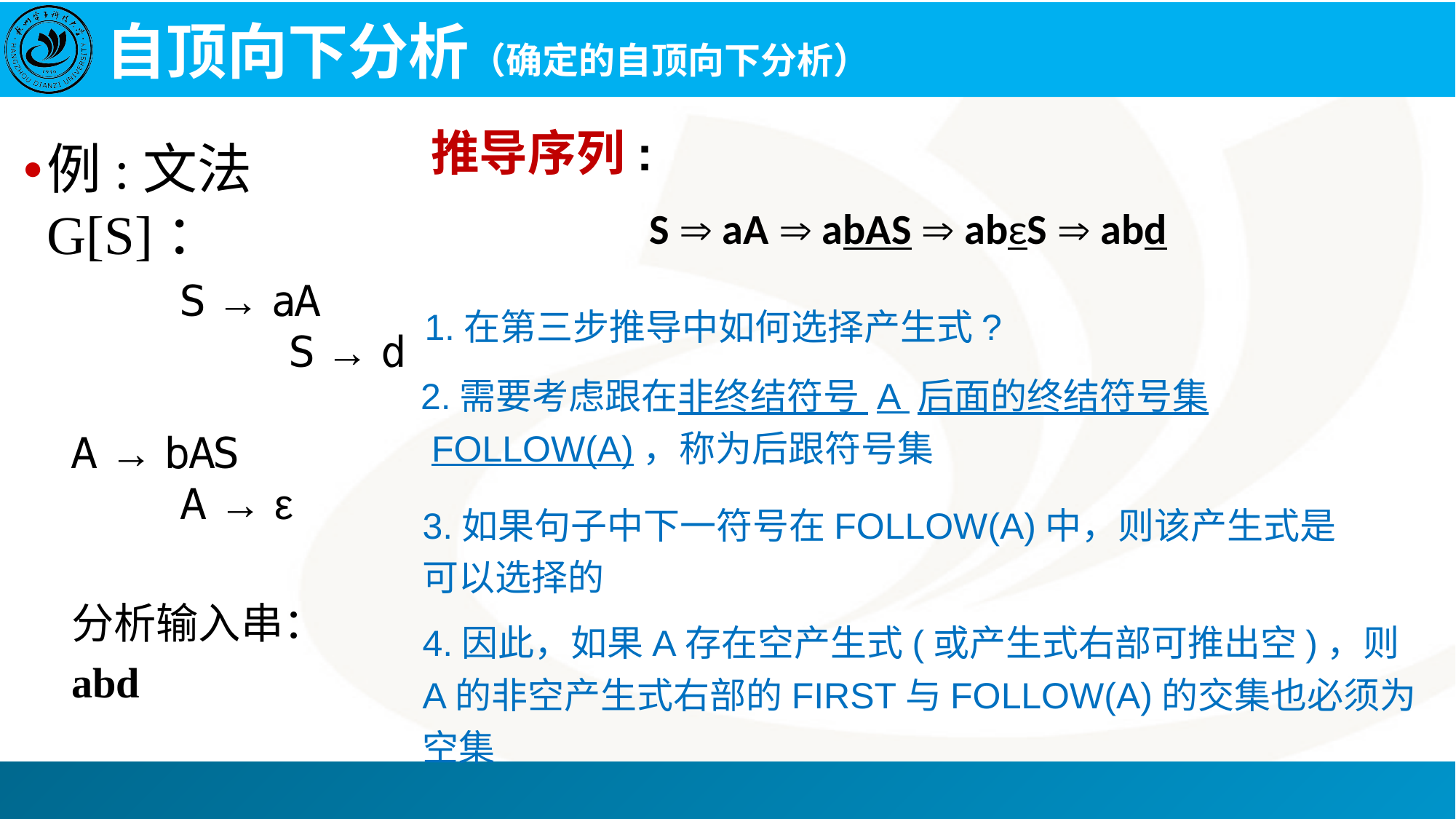

# 自顶向下分析（确定的自顶向下分析）
推导序列:
    		S ⇒ aA ⇒ abAS ⇒ abεS ⇒ abd
例:文法G[S]：
	S → aA                    	S → d                    	A → bAS                    	A → ε

分析输入串：
abd
1.在第三步推导中如何选择产生式?
2.需要考虑跟在非终结符号 A 后面的终结符号集 FOLLOW(A)，称为后跟符号集
3.如果句子中下一符号在FOLLOW(A)中，则该产生式是可以选择的
4.因此，如果A存在空产生式(或产生式右部可推出空)，则A的非空产生式右部的FIRST与FOLLOW(A)的交集也必须为空集
13